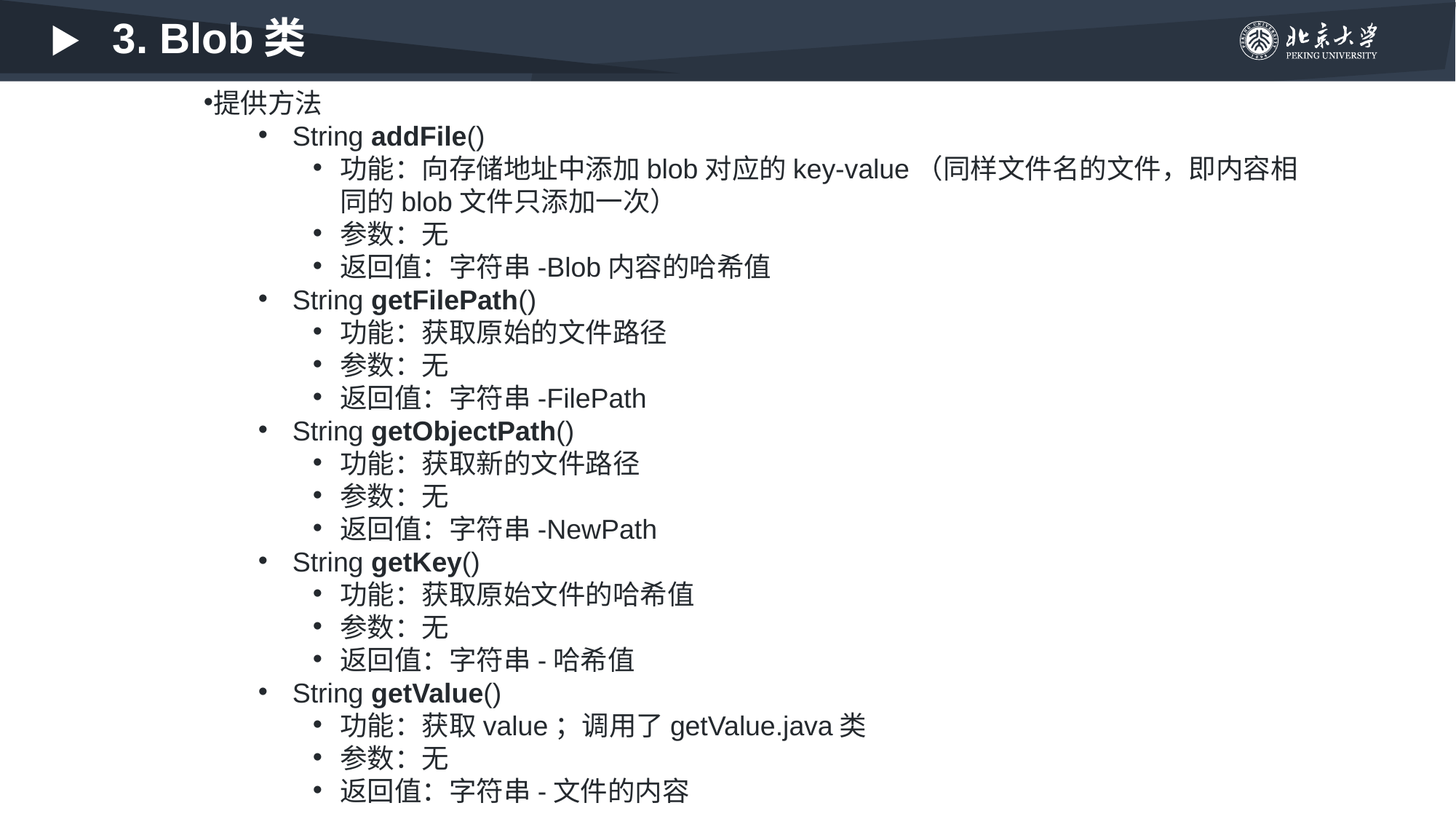

3. Blob类
提供方法
String addFile()
功能：向存储地址中添加blob对应的key-value（同样文件名的文件，即内容相同的blob文件只添加一次）
参数：无
返回值：字符串-Blob内容的哈希值
String getFilePath()
功能：获取原始的文件路径
参数：无
返回值：字符串-FilePath
String getObjectPath()
功能：获取新的文件路径
参数：无
返回值：字符串-NewPath
String getKey()
功能：获取原始文件的哈希值
参数：无
返回值：字符串-哈希值
String getValue()
功能：获取value；调用了getValue.java类
参数：无
返回值：字符串-文件的内容